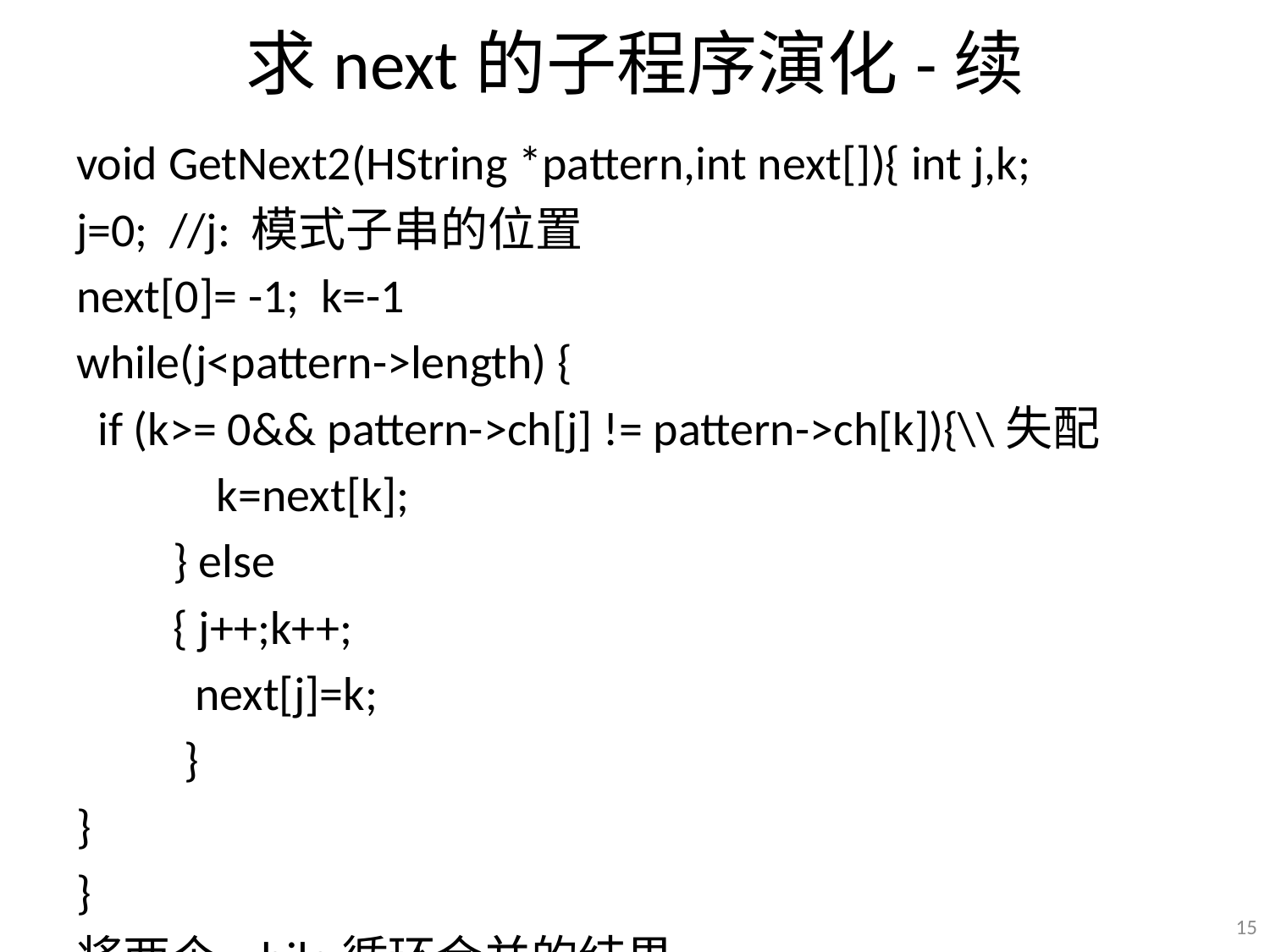

# 求next的子程序演化-续
void GetNext2(HString *pattern,int next[]){ int j,k;
j=0;  //j: 模式子串的位置
next[0]= -1;  k=-1
while(j<pattern->length) {
  if (k>= 0&& pattern->ch[j] != pattern->ch[k]){\\失配
             k=next[k];
         } else
         { j++;k++;
           next[j]=k;
          }
}
}
将两个while循环合并的结果

15